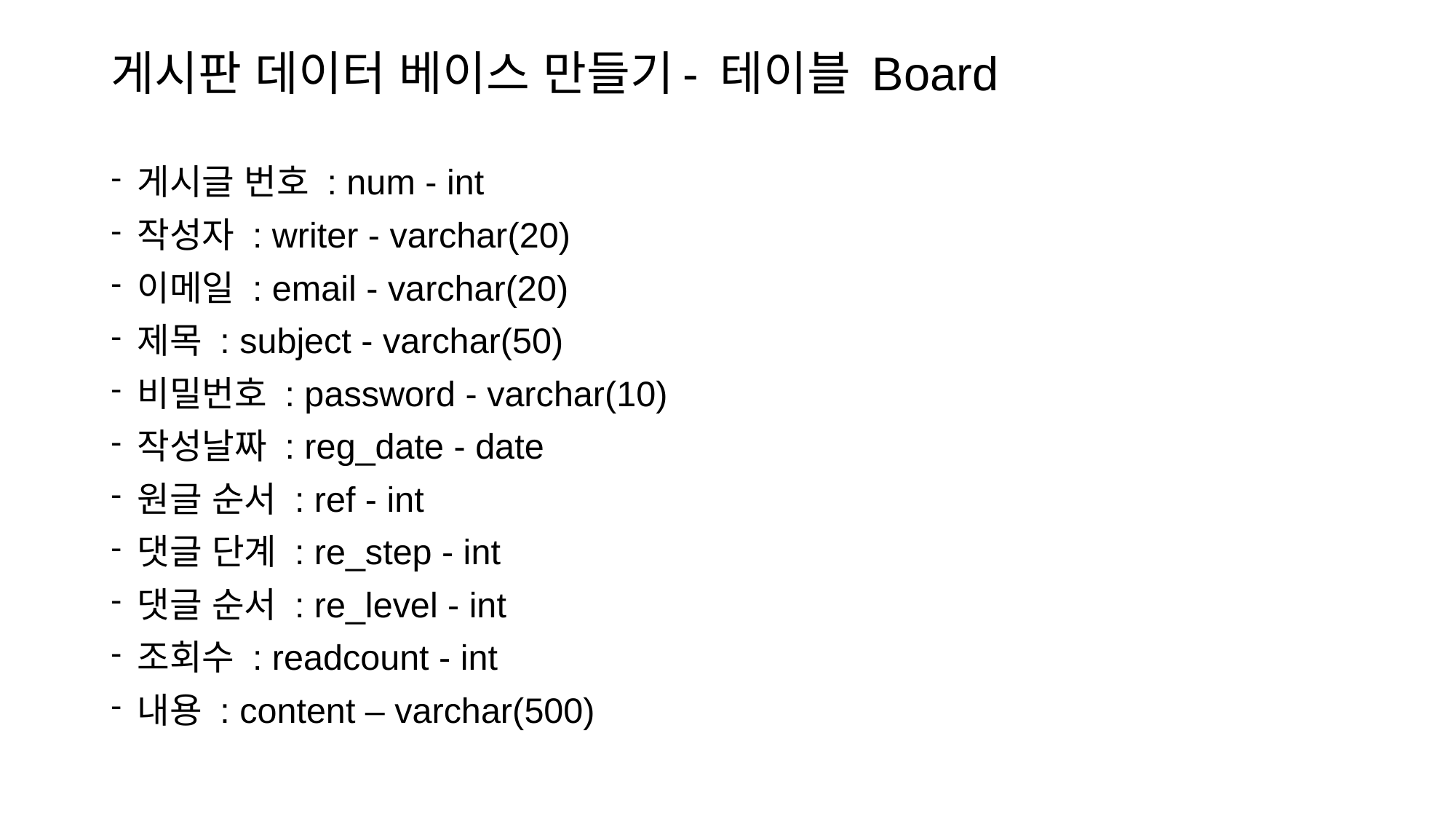

# 게시판 데이터 베이스 만들기- 테이블 Board
게시글 번호 : num - int
작성자 : writer - varchar(20)
이메일 : email - varchar(20)
제목 : subject - varchar(50)
비밀번호 : password - varchar(10)
작성날짜 : reg_date - date
원글 순서 : ref - int
댓글 단계 : re_step - int
댓글 순서 : re_level - int
조회수 : readcount - int
내용 : content – varchar(500)